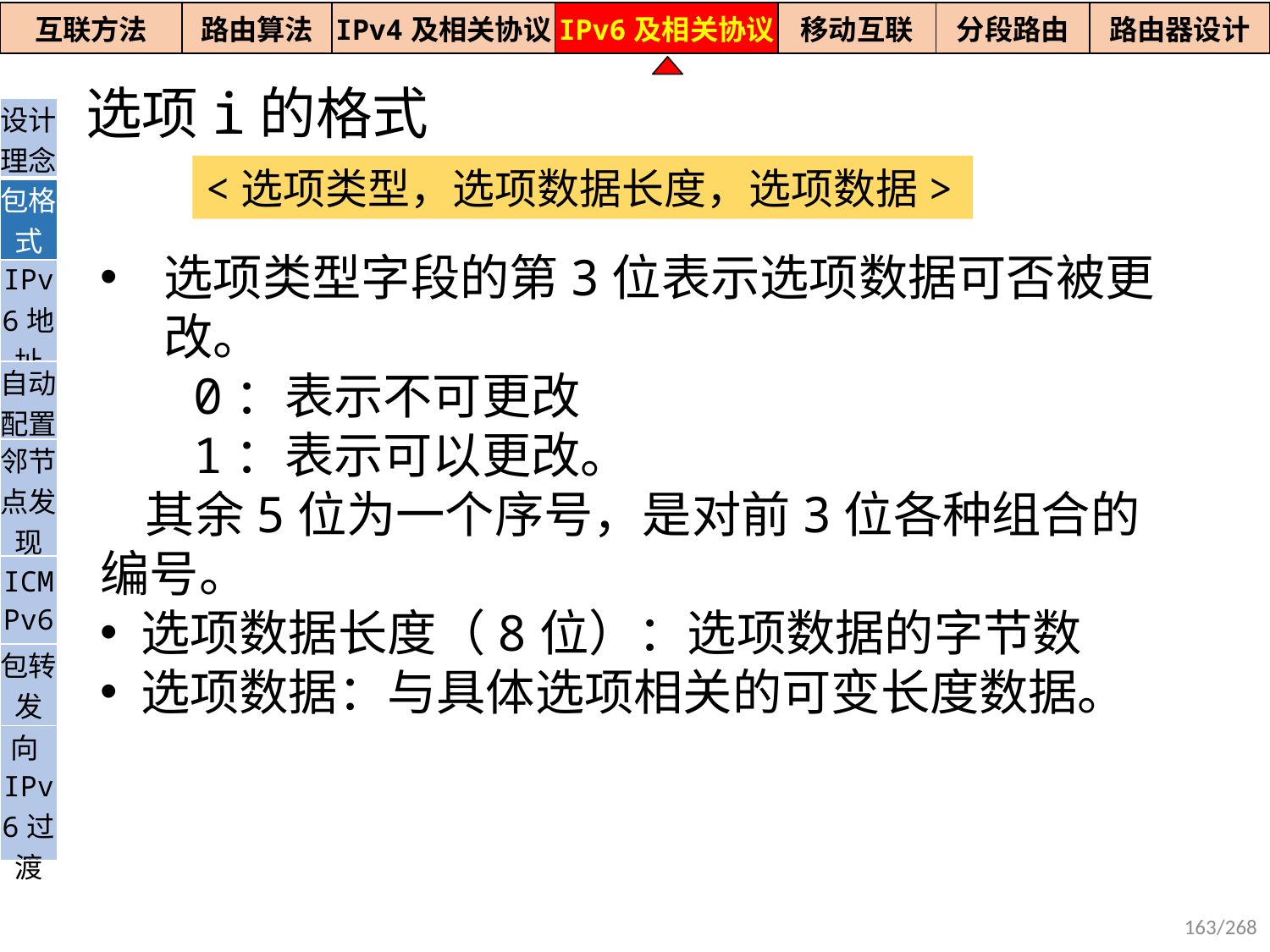

| 互联方法 | 路由算法 | IPv4及相关协议 | IPv6及相关协议 | 移动互联 | 分段路由 | 路由器设计 |
| --- | --- | --- | --- | --- | --- | --- |

选项i的格式
| 设计理念 |
| --- |
| 包格式 |
| IPv6地址 |
| 自动配置 |
| 邻节点发现 |
| ICMPv6 |
| 包转发 |
| 向IPv6过渡 |
<选项类型，选项数据长度，选项数据>
选项类型字段的第3位表示选项数据可否被更改。
 0：表示不可更改
 1：表示可以更改。
   其余5位为一个序号，是对前3位各种组合的编号。
 选项数据长度（8位）：选项数据的字节数
 选项数据：与具体选项相关的可变长度数据。

163/268